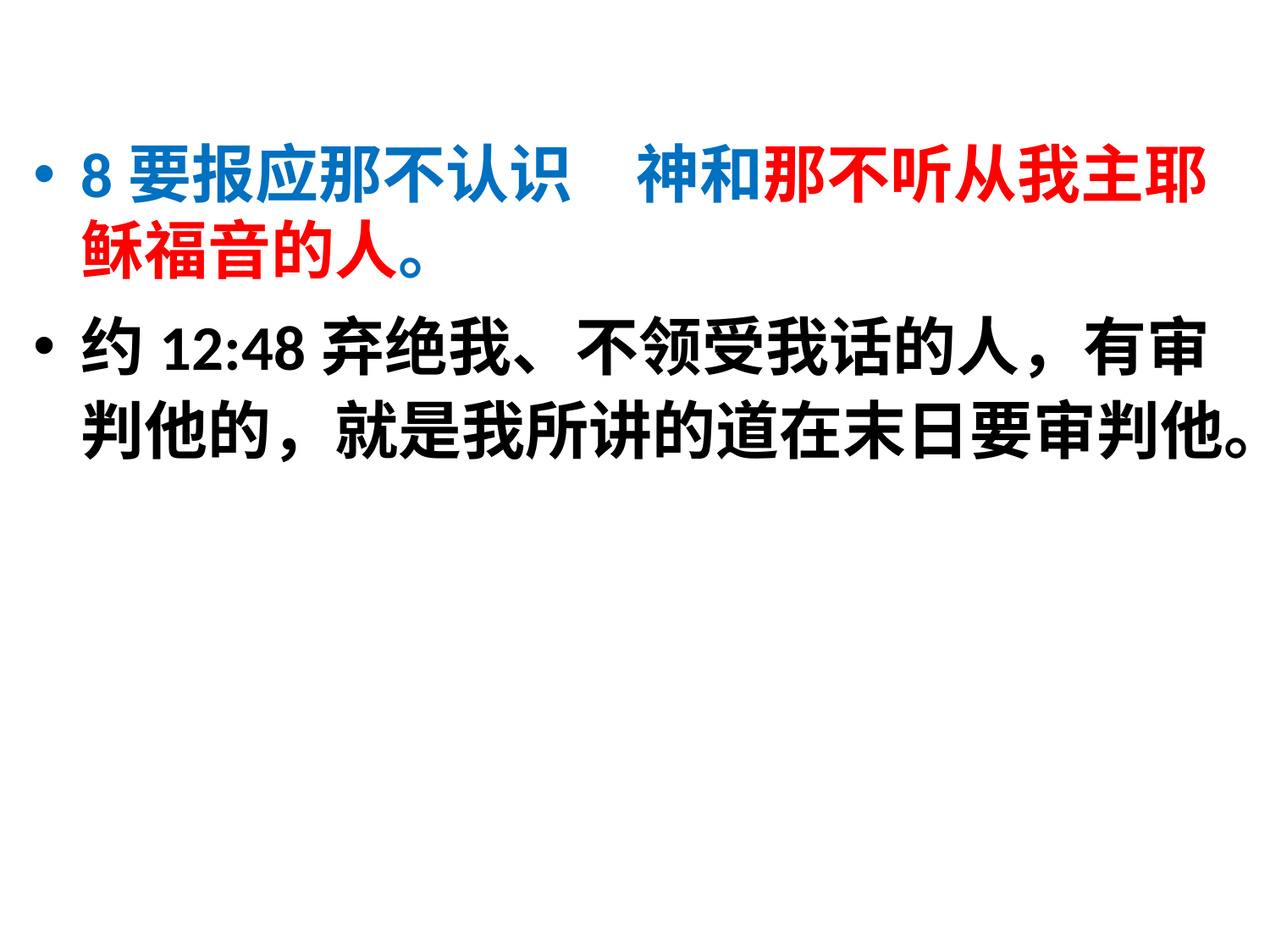

8要报应那不认识　神和那不听从我主耶稣福音的人。
约12:48弃绝我、不领受我话的人，有审判他的，就是我所讲的道在末日要审判他。